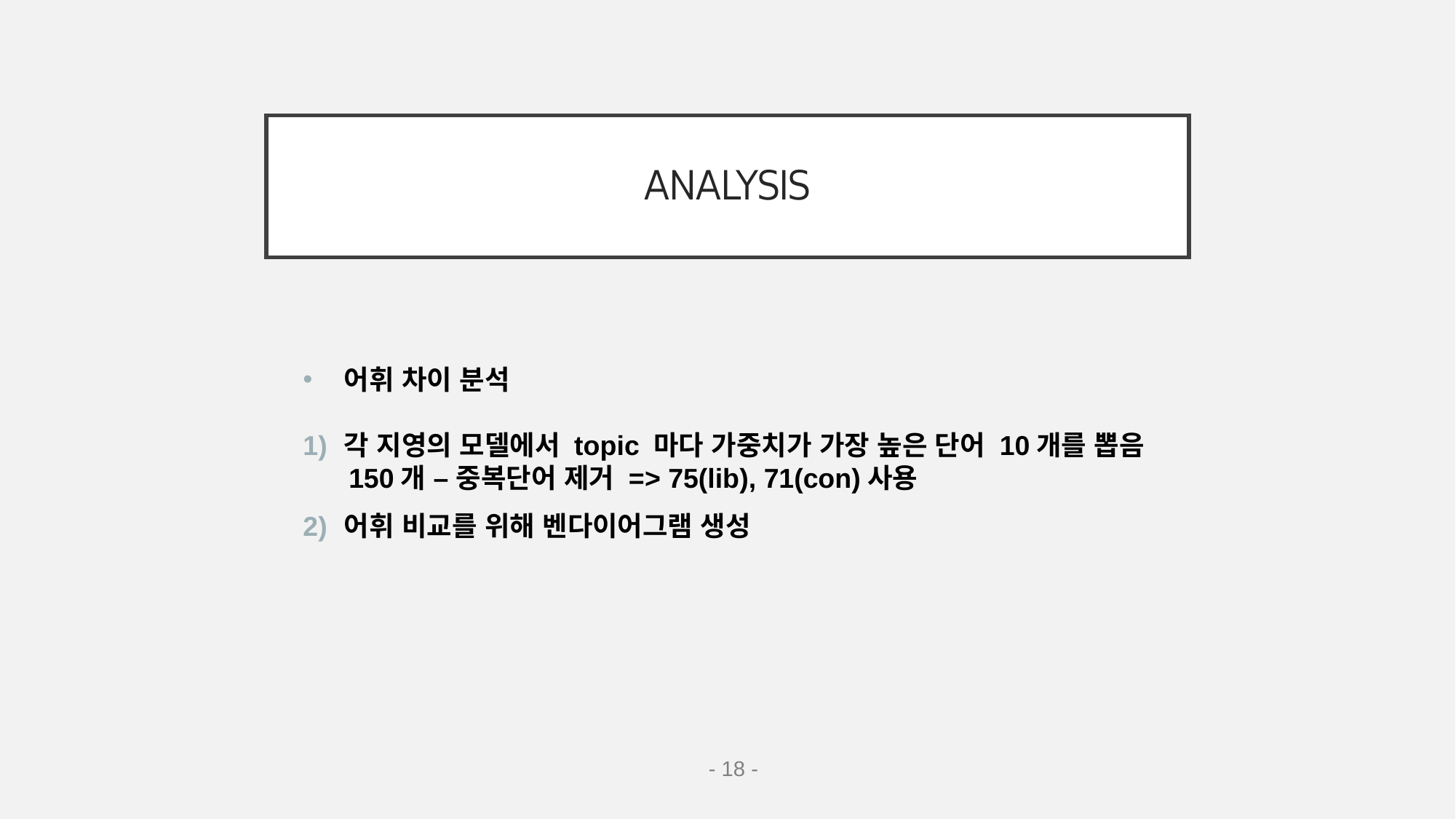

# ANALYSIS

어휘 차이 분석

각 지영의 모델에서 topic 마다 가중치가 가장 높은 단어 10개를 뽑음
      150개 – 중복단어 제거 => 75(lib), 71(con)사용
어휘 비교를 위해 벤다이어그램 생성
- 18 -